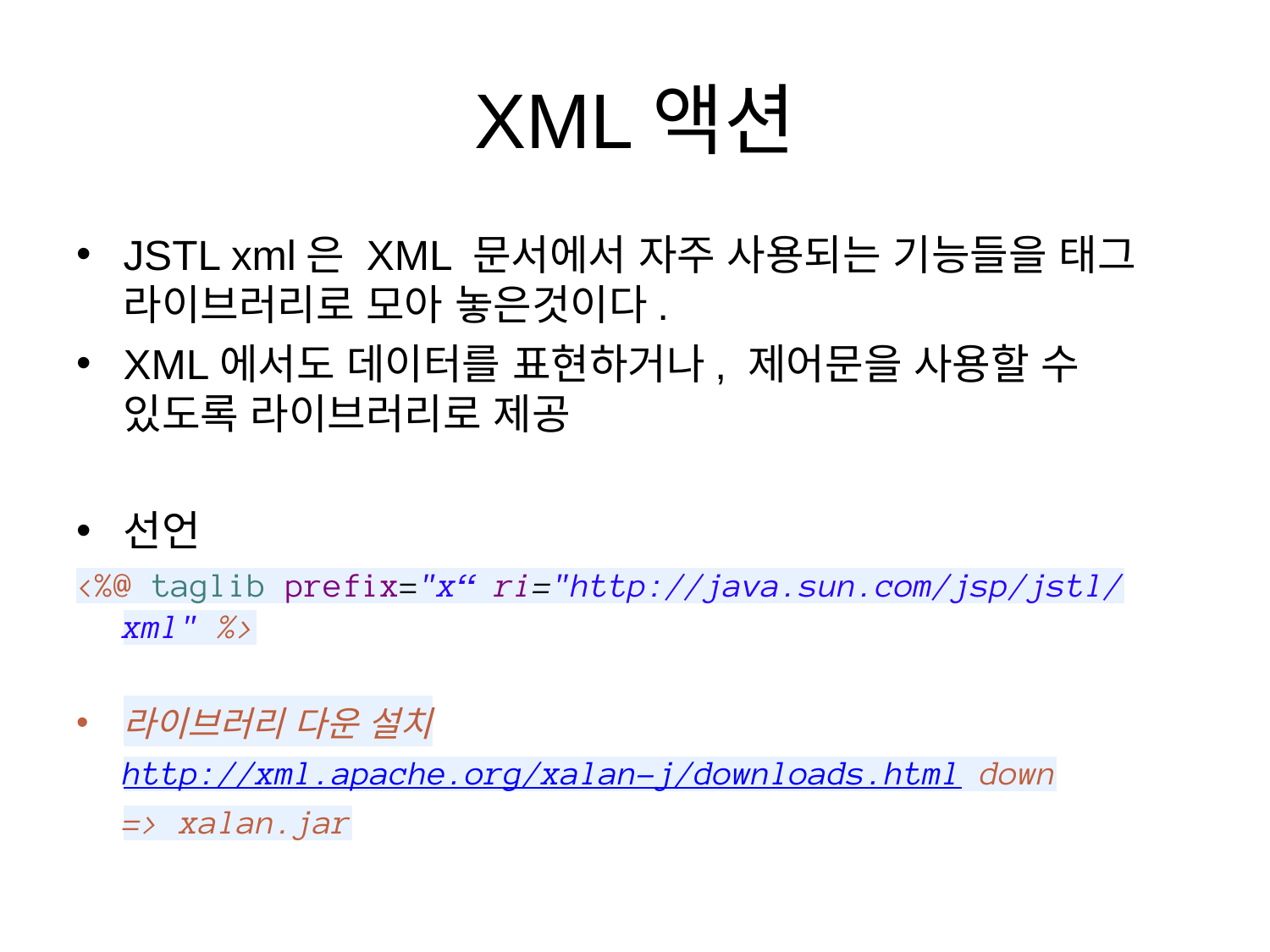

# XML액션
JSTL xml은 XML 문서에서 자주 사용되는 기능들을 태그 라이브러리로 모아 놓은것이다.
XML에서도 데이터를 표현하거나, 제어문을 사용할 수 있도록 라이브러리로 제공

선언
<%@ taglib prefix="x“ ri="http://java.sun.com/jsp/jstl/xml" %>

라이브러리 다운 설치
	http://xml.apache.org/xalan-j/downloads.html down
	=> xalan.jar